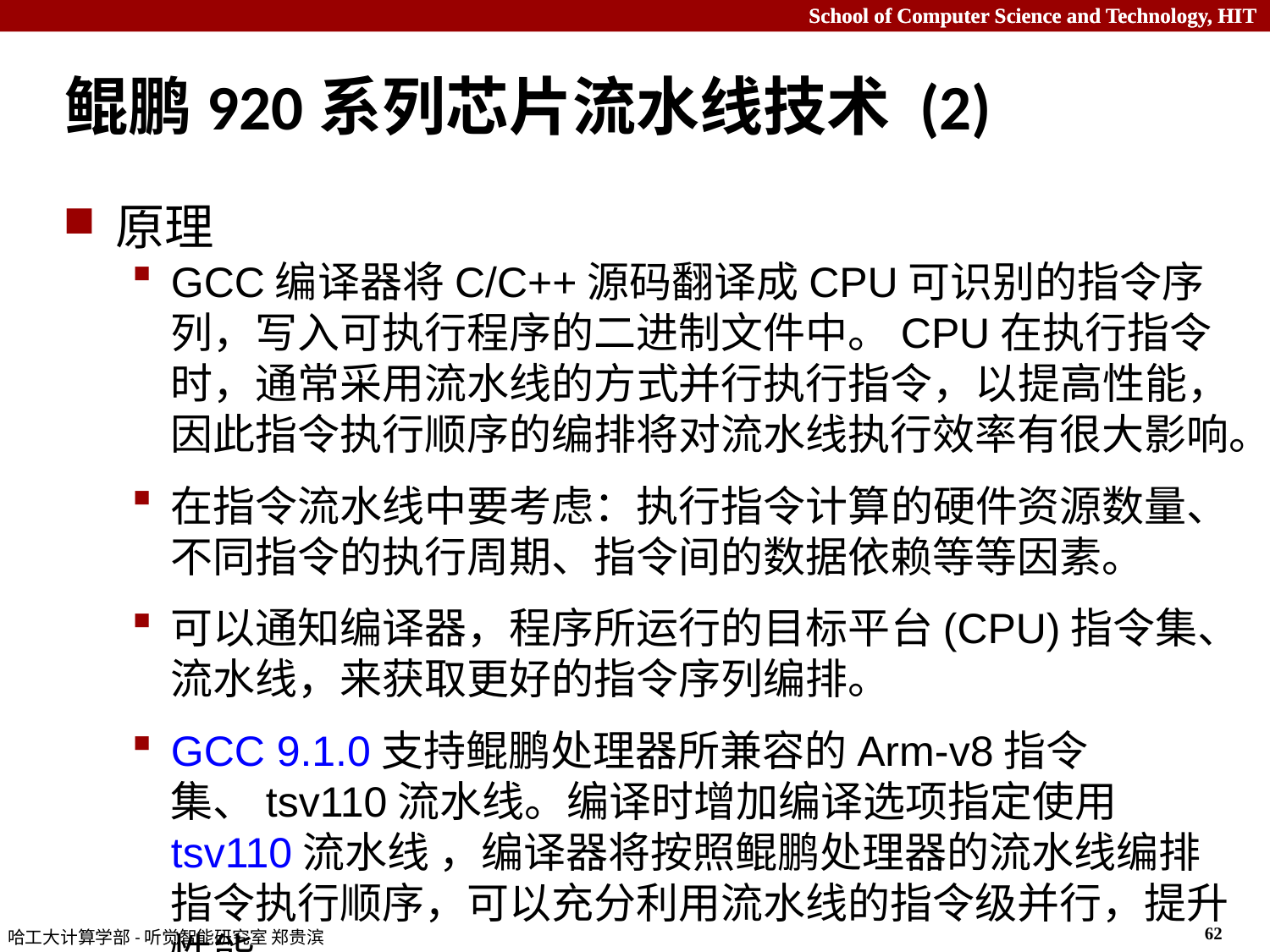

# 鲲鹏920系列芯片流水线技术 (2)
原理
GCC编译器将C/C++源码翻译成CPU可识别的指令序列，写入可执行程序的二进制文件中。CPU在执行指令时，通常采用流水线的方式并行执行指令，以提高性能，因此指令执行顺序的编排将对流水线执行效率有很大影响。
在指令流水线中要考虑：执行指令计算的硬件资源数量、不同指令的执行周期、指令间的数据依赖等等因素。
可以通知编译器，程序所运行的目标平台(CPU)指令集、流水线，来获取更好的指令序列编排。
GCC 9.1.0支持鲲鹏处理器所兼容的Arm-v8指令集、tsv110流水线。编译时增加编译选项指定使用tsv110流水线 ，编译器将按照鲲鹏处理器的流水线编排指令执行顺序，可以充分利用流水线的指令级并行，提升性能。